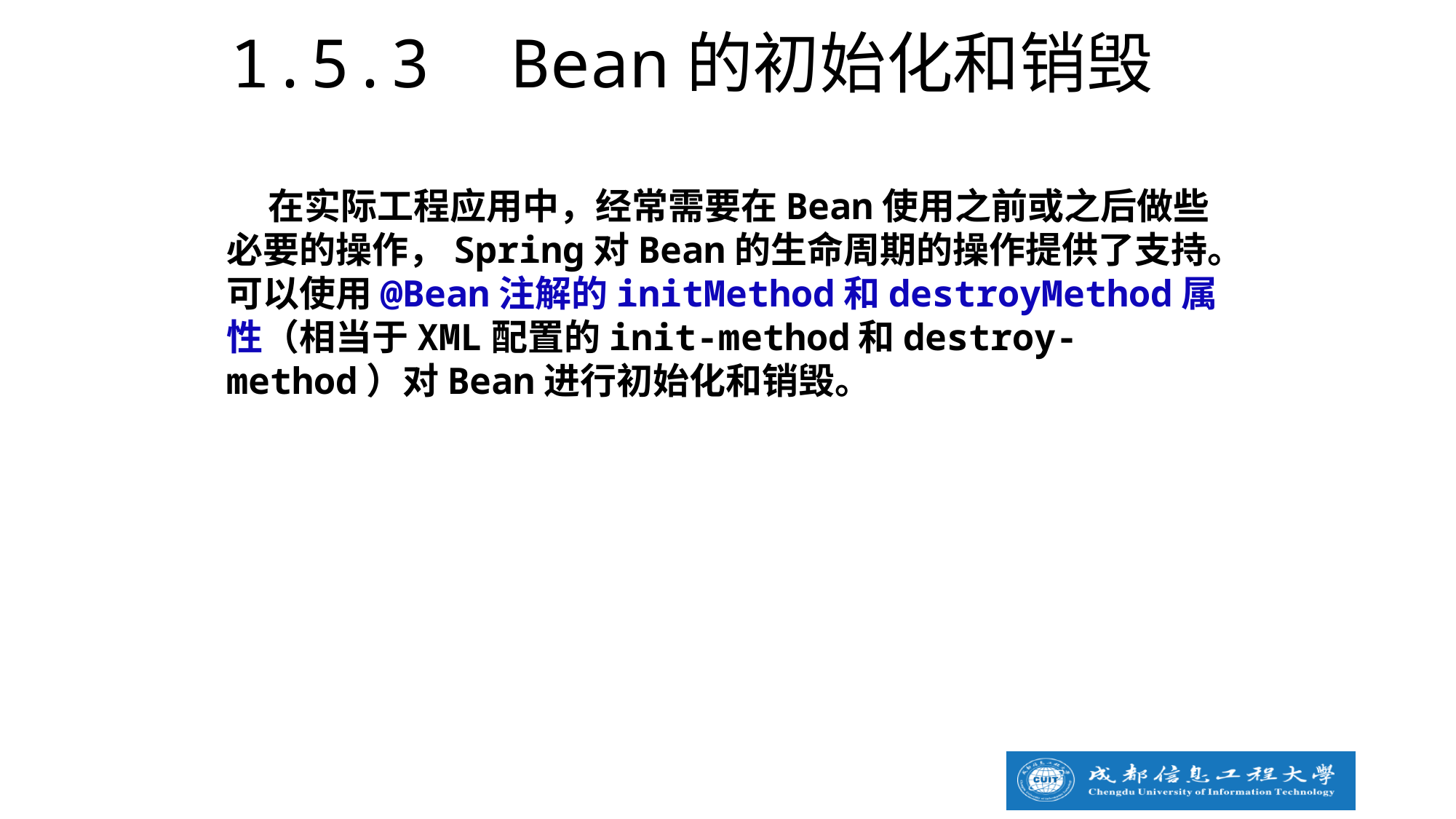

1.5.3  Bean的初始化和销毁
    在实际工程应用中，经常需要在Bean使用之前或之后做些必要的操作，Spring对Bean的生命周期的操作提供了支持。可以使用@Bean注解的initMethod和destroyMethod属性（相当于XML配置的init-method和destroy-method）对Bean进行初始化和销毁。